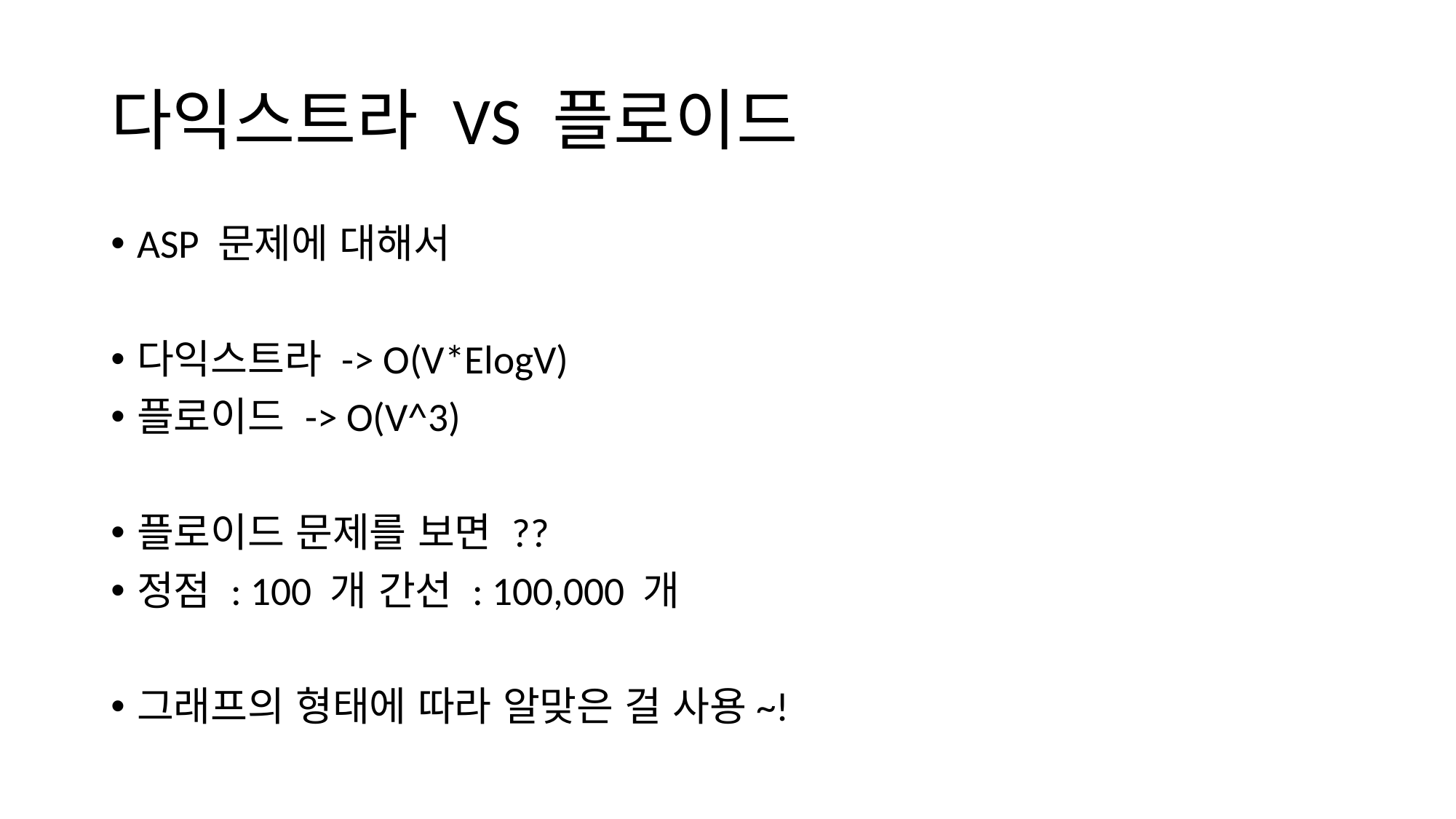

# 다익스트라 VS 플로이드
ASP 문제에 대해서

다익스트라 -> O(V*ElogV)
플로이드 -> O(V^3)

플로이드 문제를 보면 ??
정점 : 100 개 간선 : 100,000 개

그래프의 형태에 따라 알맞은 걸 사용~!